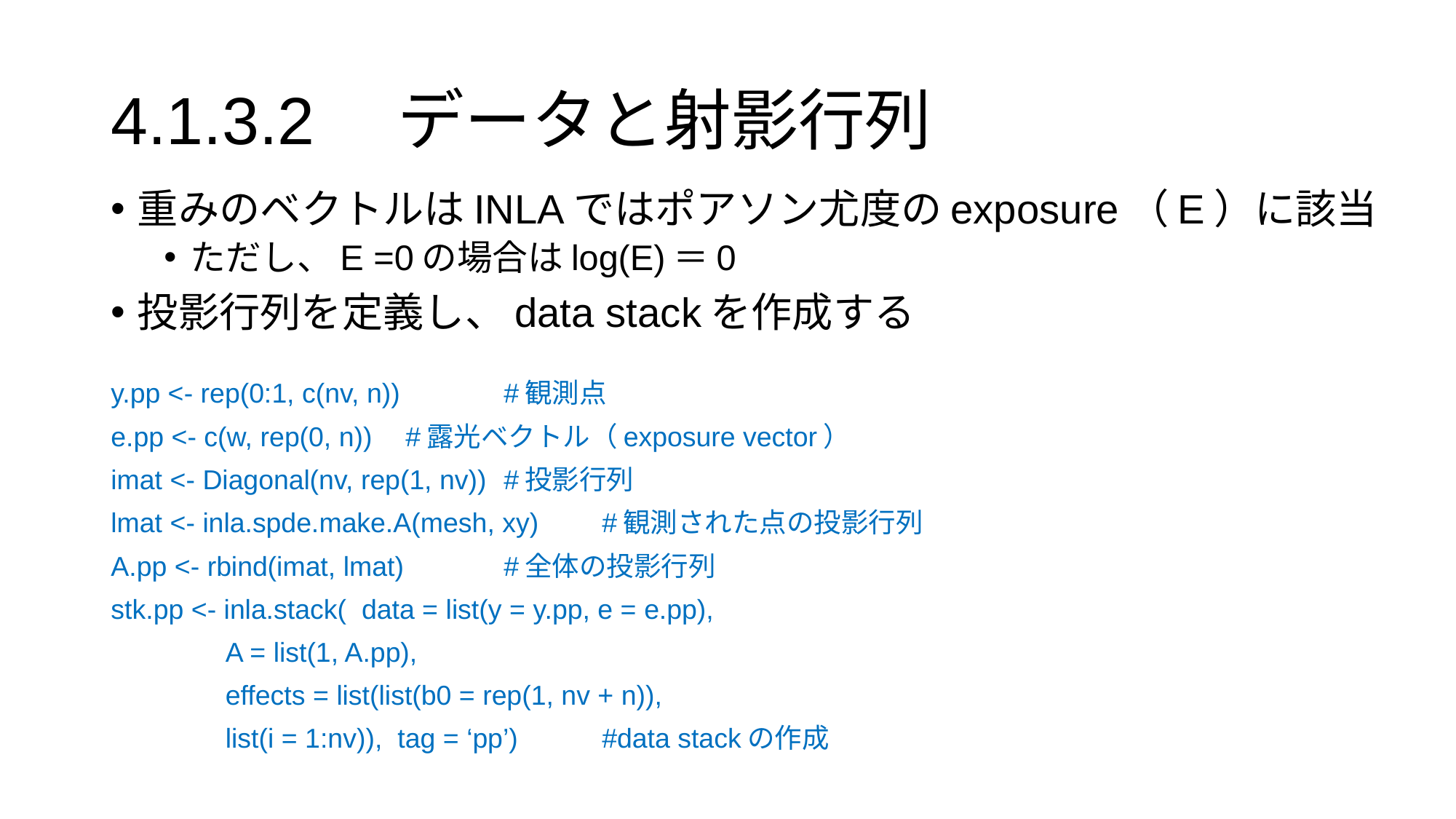

# 4.1.3.2　データと射影行列
重みのベクトルはINLAではポアソン尤度のexposure（E）に該当
ただし、E =0の場合はlog(E)＝0
投影行列を定義し、data stackを作成する

y.pp <- rep(0:1, c(nv, n)) 	#観測点
e.pp <- c(w, rep(0, n))  	#露光ベクトル（exposure vector）
imat <- Diagonal(nv, rep(1, nv))	#投影行列
lmat <- inla.spde.make.A(mesh, xy)	#観測された点の投影行列
A.pp <- rbind(imat, lmat)		#全体の投影行列
stk.pp <- inla.stack(  data = list(y = y.pp, e = e.pp),
               A = list(1, A.pp),
               effects = list(list(b0 = rep(1, nv + n)),
               list(i = 1:nv)),  tag = ‘pp’)	#data stackの作成